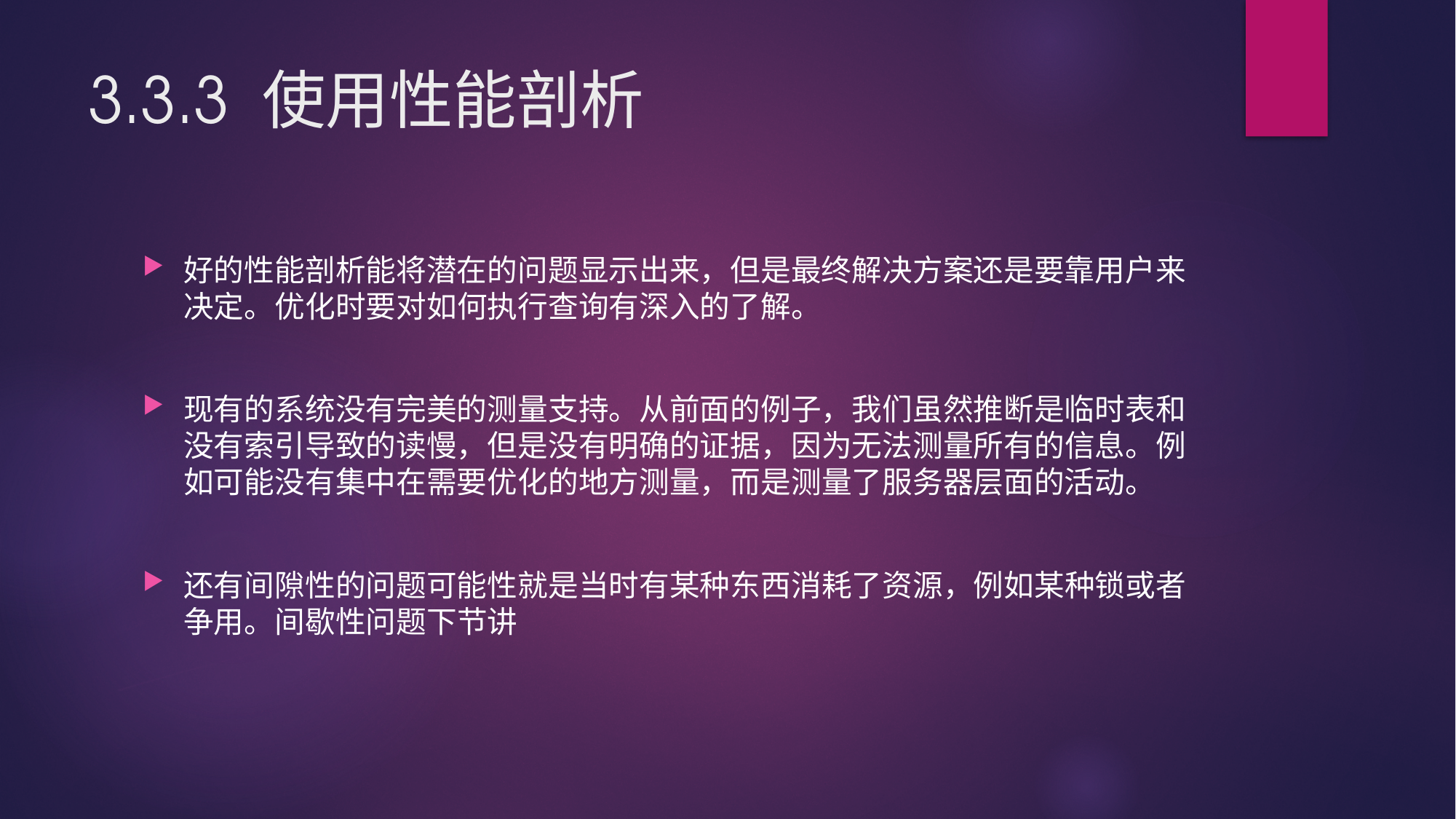

# 3.3.3 使用性能剖析
好的性能剖析能将潜在的问题显示出来，但是最终解决方案还是要靠用户来决定。优化时要对如何执行查询有深入的了解。

现有的系统没有完美的测量支持。从前面的例子，我们虽然推断是临时表和没有索引导致的读慢，但是没有明确的证据，因为无法测量所有的信息。例如可能没有集中在需要优化的地方测量，而是测量了服务器层面的活动。

还有间隙性的问题可能性就是当时有某种东西消耗了资源，例如某种锁或者争用。间歇性问题下节讲